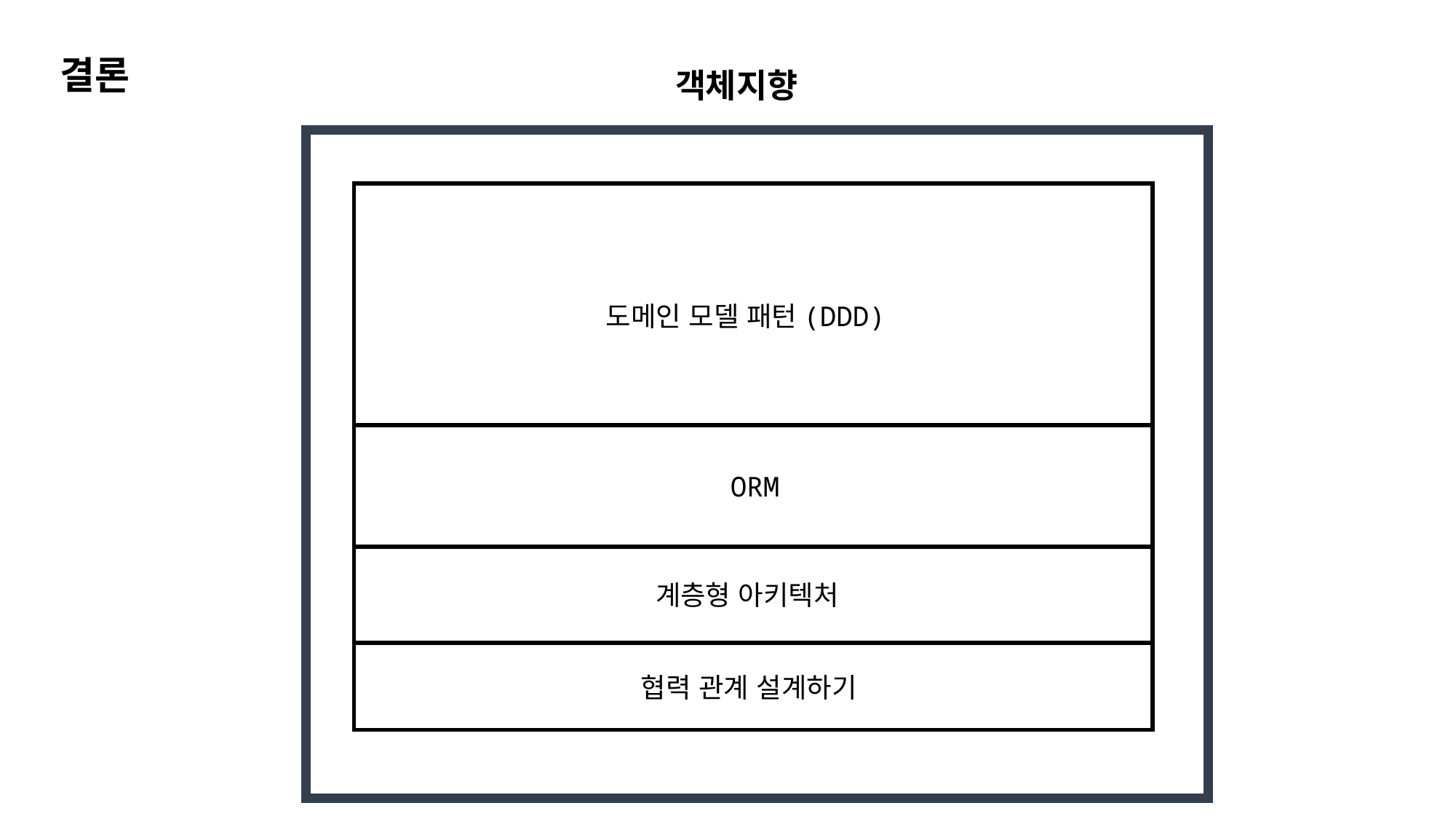

결론
객체지향

도메인 모델 패턴(DDD)

ORM

계층형 아키텍처

협력 관계 설계하기